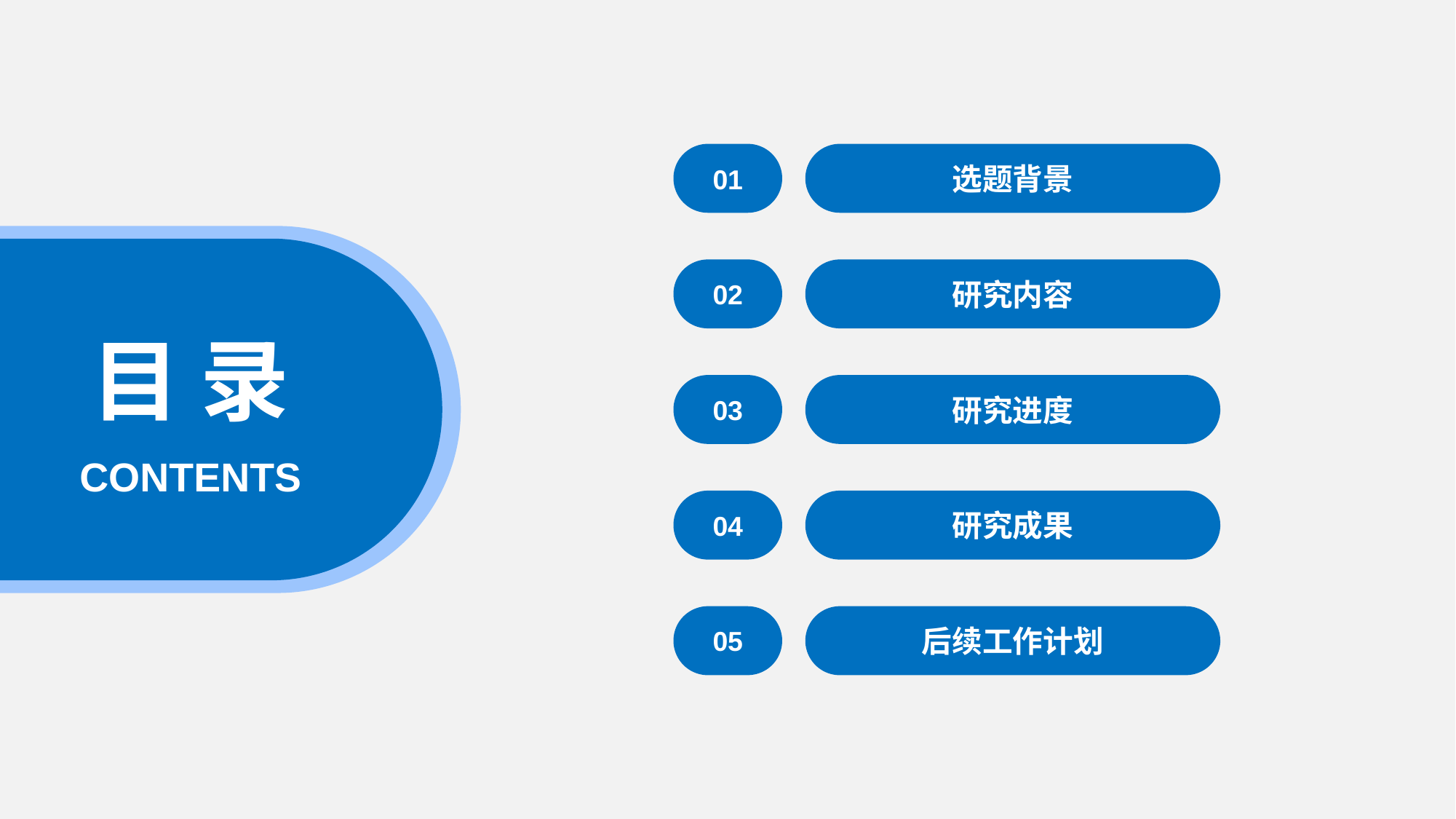

01
选题背景

02
研究内容
目 录
03
研究进度
CONTENTS
04
研究成果
05
后续工作计划